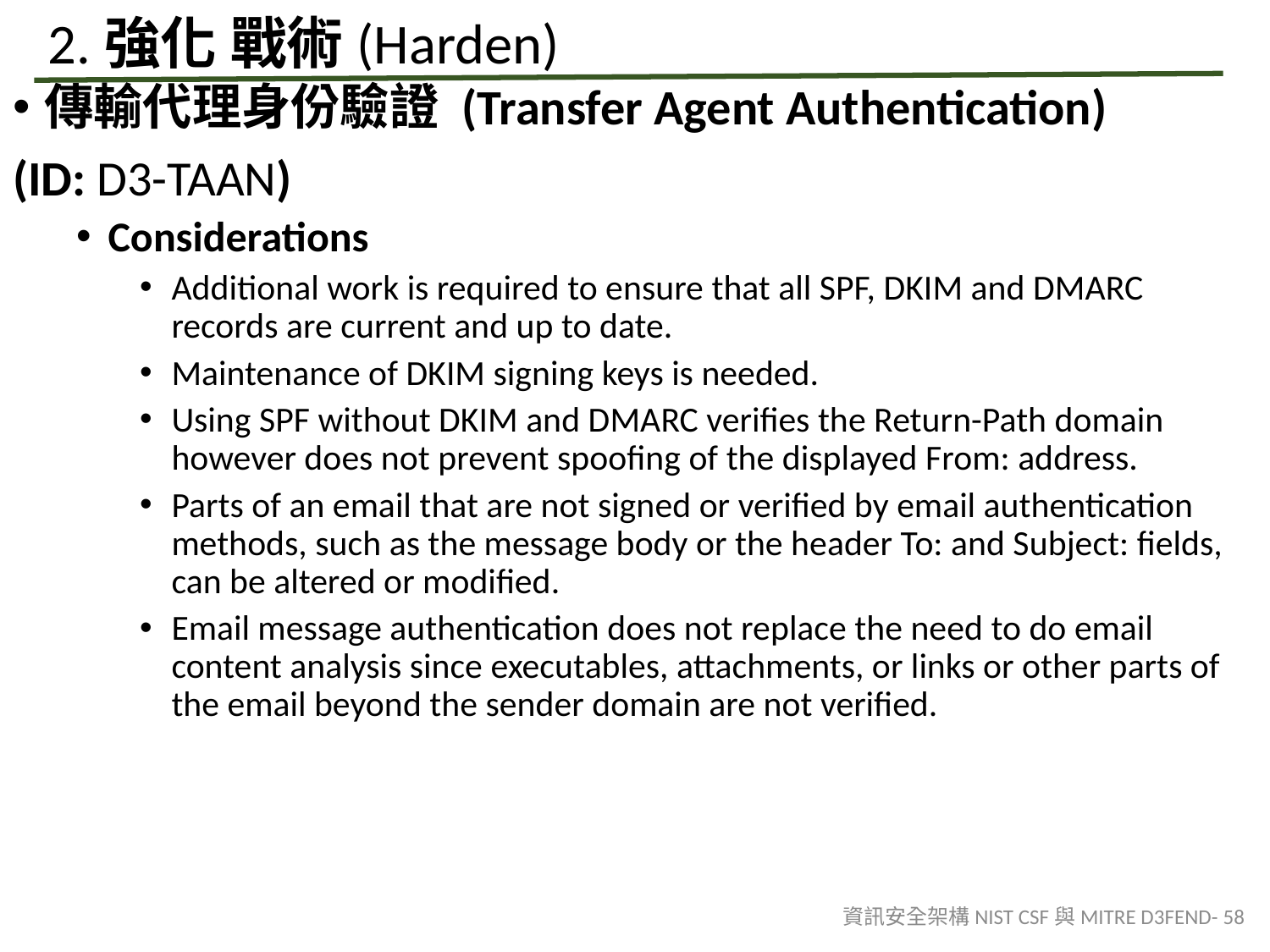

# 2.強化 戰術(Harden)
傳輸代理身份驗證 (Transfer Agent Authentication)
(ID: D3-TAAN)
Considerations
Additional work is required to ensure that all SPF, DKIM and DMARC records are current and up to date.
Maintenance of DKIM signing keys is needed.
Using SPF without DKIM and DMARC verifies the Return-Path domain however does not prevent spoofing of the displayed From: address.
Parts of an email that are not signed or verified by email authentication methods, such as the message body or the header To: and Subject: fields, can be altered or modified.
Email message authentication does not replace the need to do email content analysis since executables, attachments, or links or other parts of the email beyond the sender domain are not verified.

資訊安全架構NIST CSF與MITRE D3FEND- 58